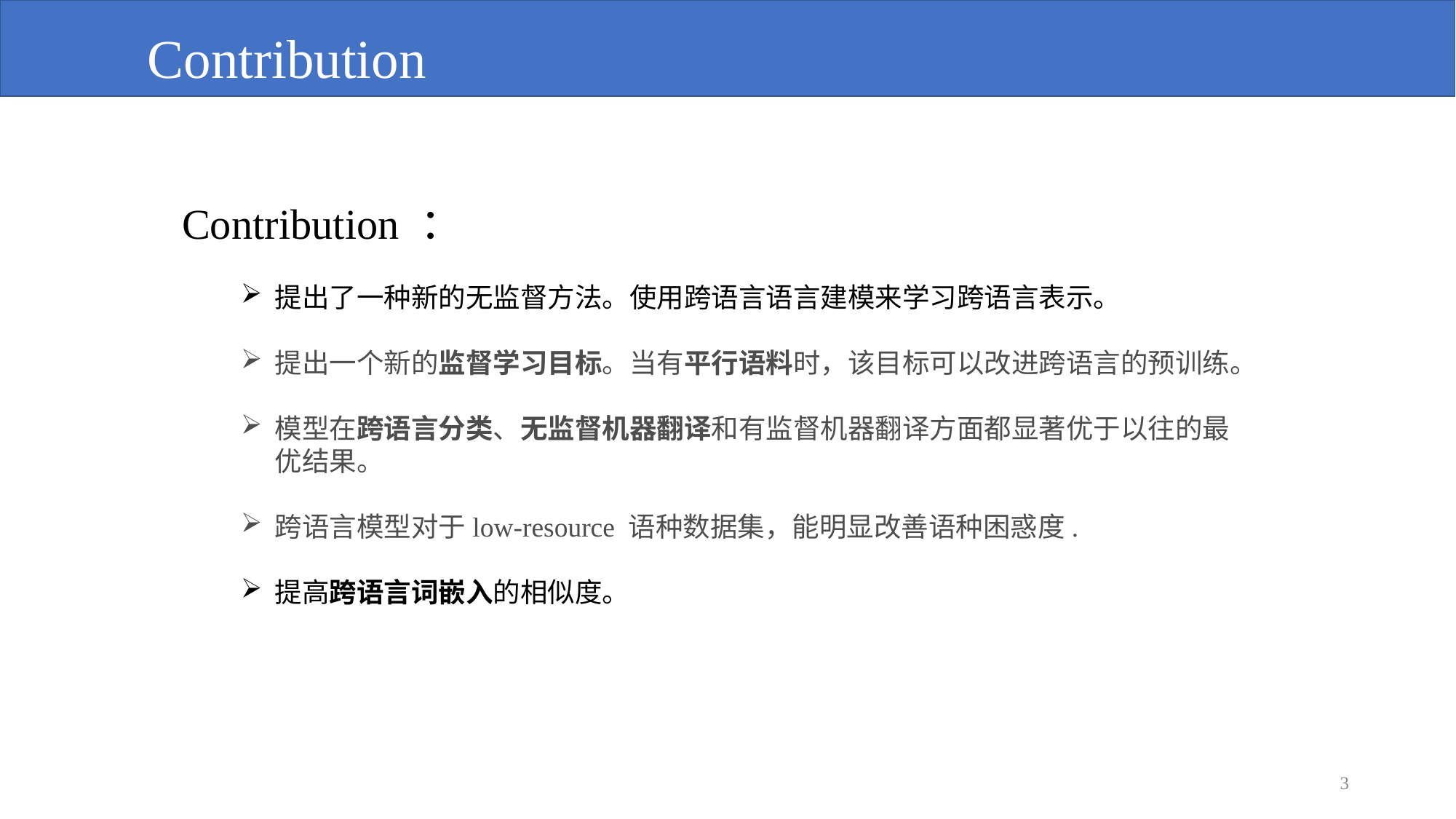

Contribution
Contribution ：

提出了一种新的无监督方法。使用跨语言语言建模来学习跨语言表示。

提出一个新的监督学习目标。当有平行语料时，该目标可以改进跨语言的预训练。

模型在跨语言分类、无监督机器翻译和有监督机器翻译方面都显著优于以往的最优结果。

跨语言模型对于low-resource 语种数据集，能明显改善语种困惑度.

提高跨语言词嵌入的相似度。
3